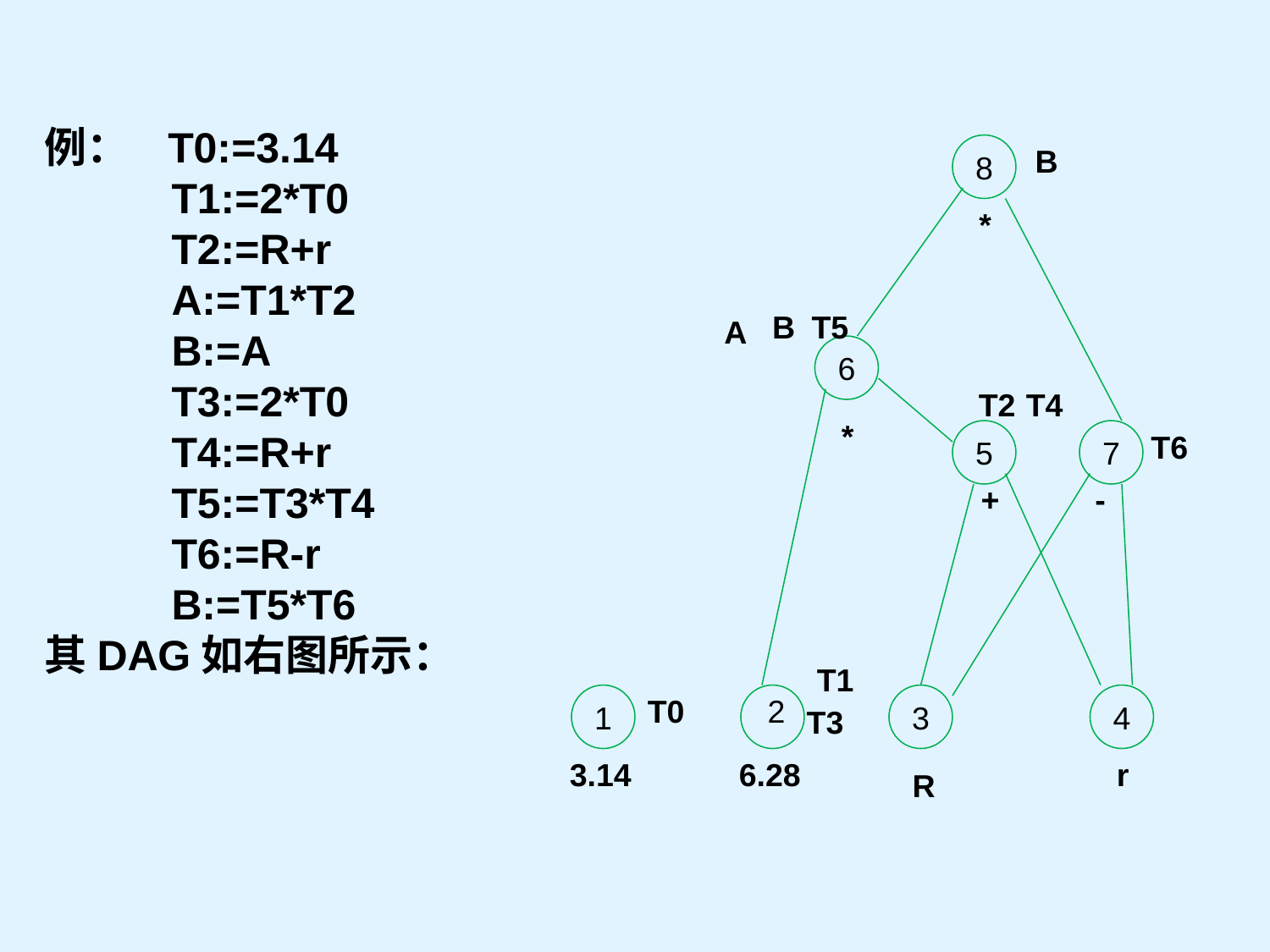

例：   T0:=3.14
	T1:=2*T0
	T2:=R+r
	A:=T1*T2
	B:=A
	T3:=2*T0
	T4:=R+r
	T5:=T3*T4
	T6:=R-r
	B:=T5*T6
其DAG如右图所示：
8
B

*

B
T5
A
6

T4
T2

*
5
7
T6

+

-

T1
1
T0

2
3
4
T3
3.14
6.28
r
R